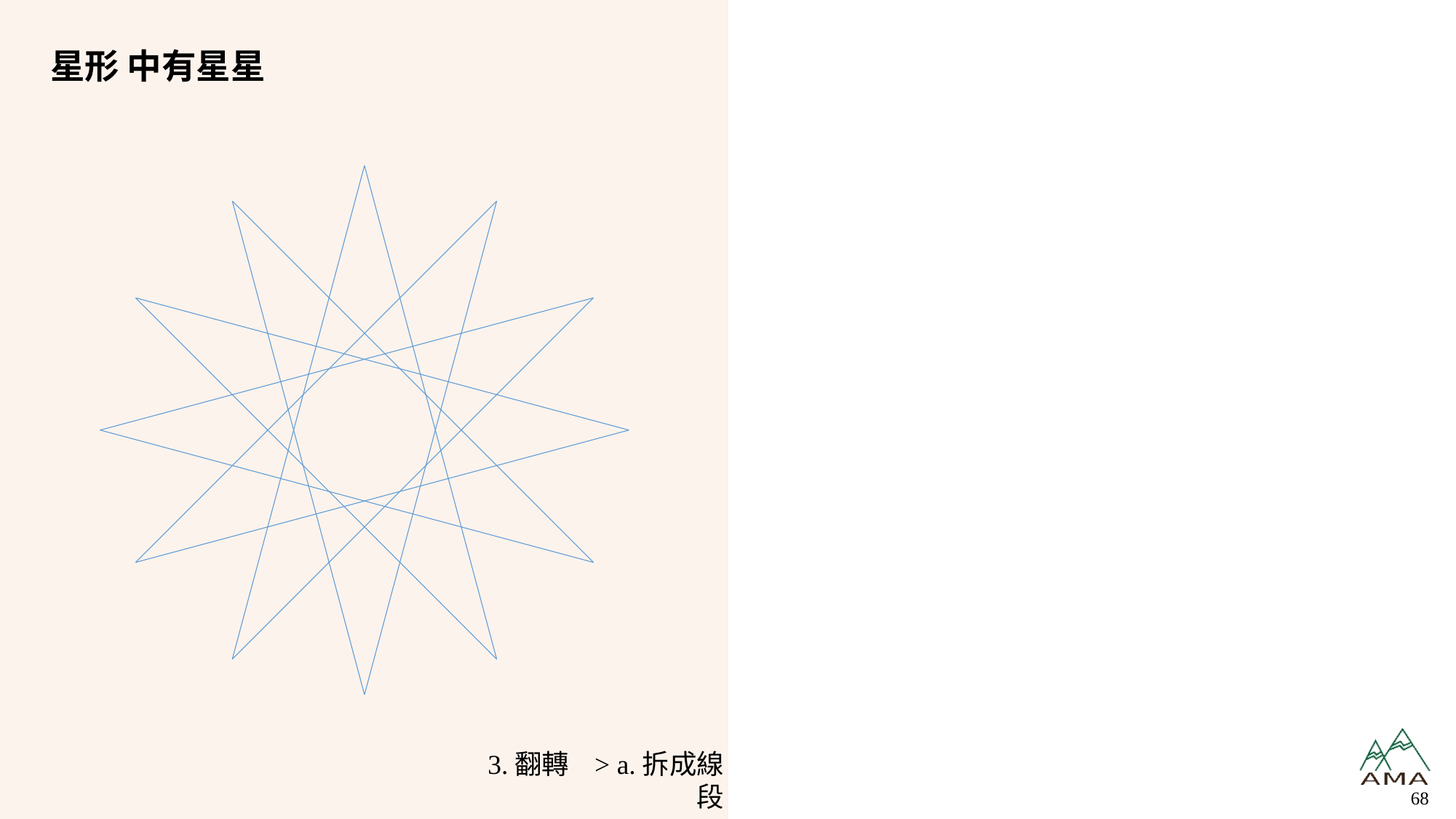

# 星形 中有星星
3.翻轉   > a.拆成線段
68